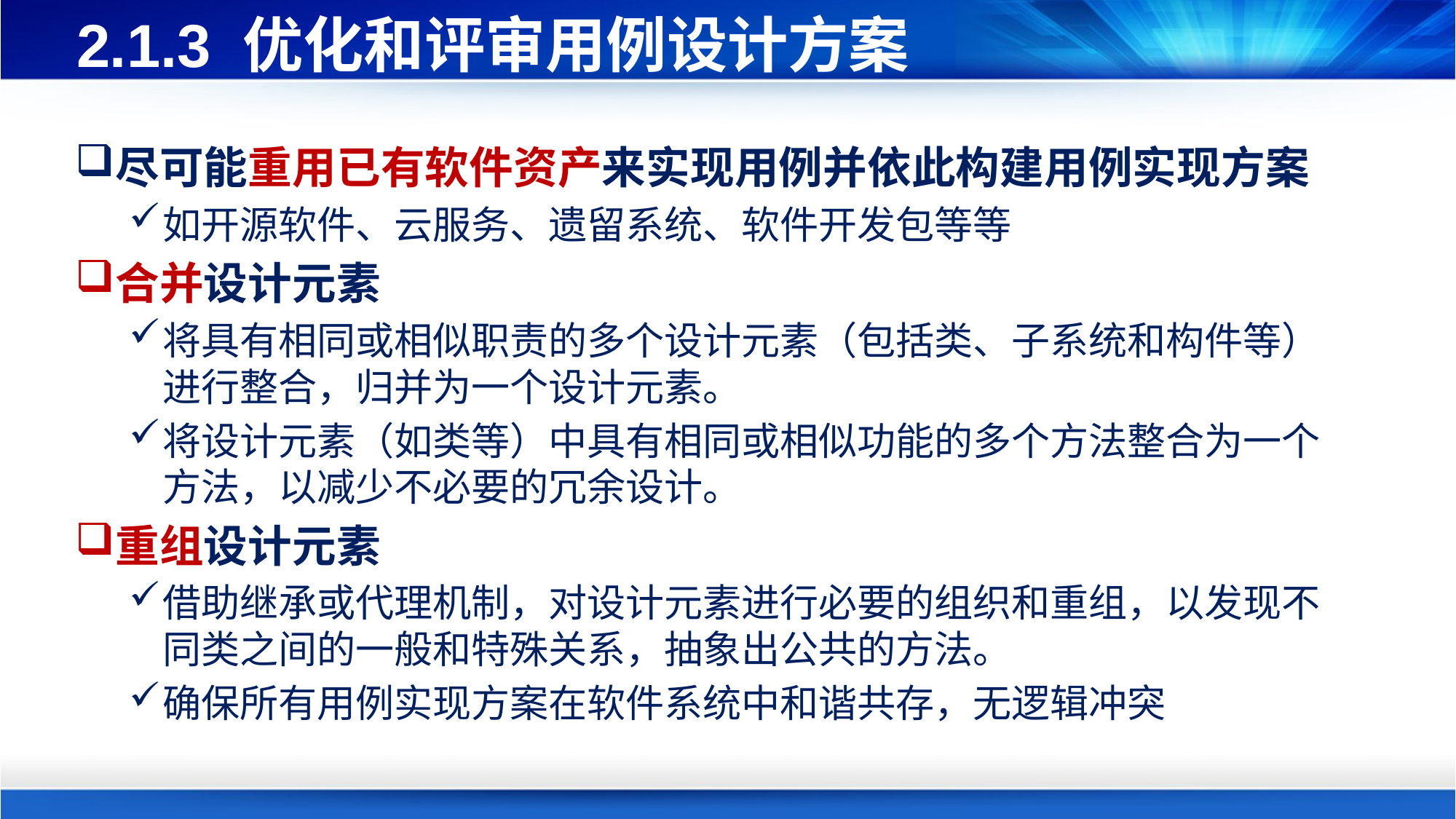

# 2.1.3 优化和评审用例设计方案
尽可能重用已有软件资产来实现用例并依此构建用例实现方案
如开源软件、云服务、遗留系统、软件开发包等等
合并设计元素
将具有相同或相似职责的多个设计元素（包括类、子系统和构件等）进行整合，归并为一个设计元素。
将设计元素（如类等）中具有相同或相似功能的多个方法整合为一个方法，以减少不必要的冗余设计。
重组设计元素
借助继承或代理机制，对设计元素进行必要的组织和重组，以发现不同类之间的一般和特殊关系，抽象出公共的方法。
确保所有用例实现方案在软件系统中和谐共存，无逻辑冲突